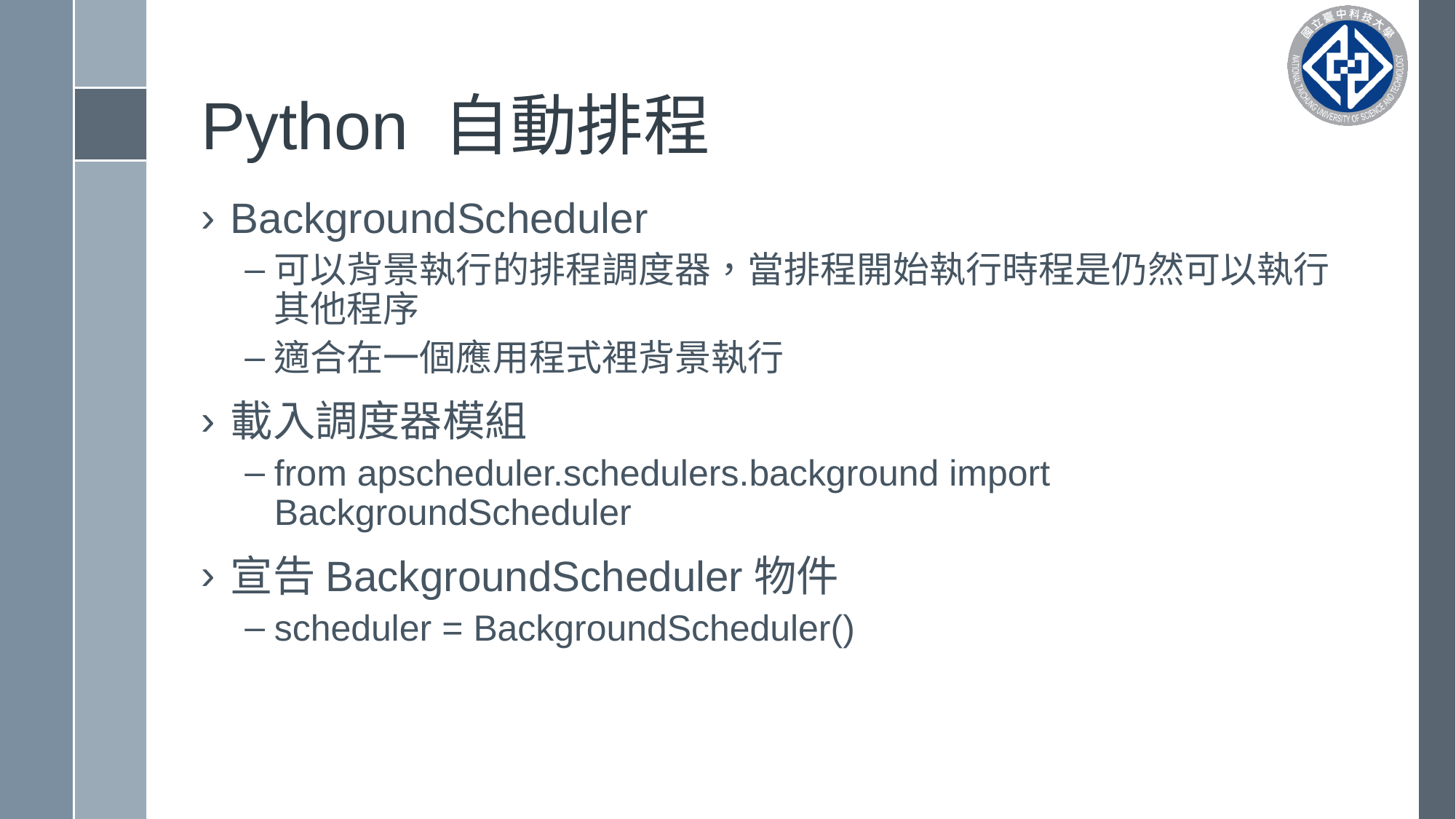

# Python 自動排程
BackgroundScheduler
可以背景執行的排程調度器，當排程開始執行時程是仍然可以執行其他程序
適合在一個應用程式裡背景執行
載入調度器模組
from apscheduler.schedulers.background import BackgroundScheduler
宣告BackgroundScheduler物件
scheduler = BackgroundScheduler()